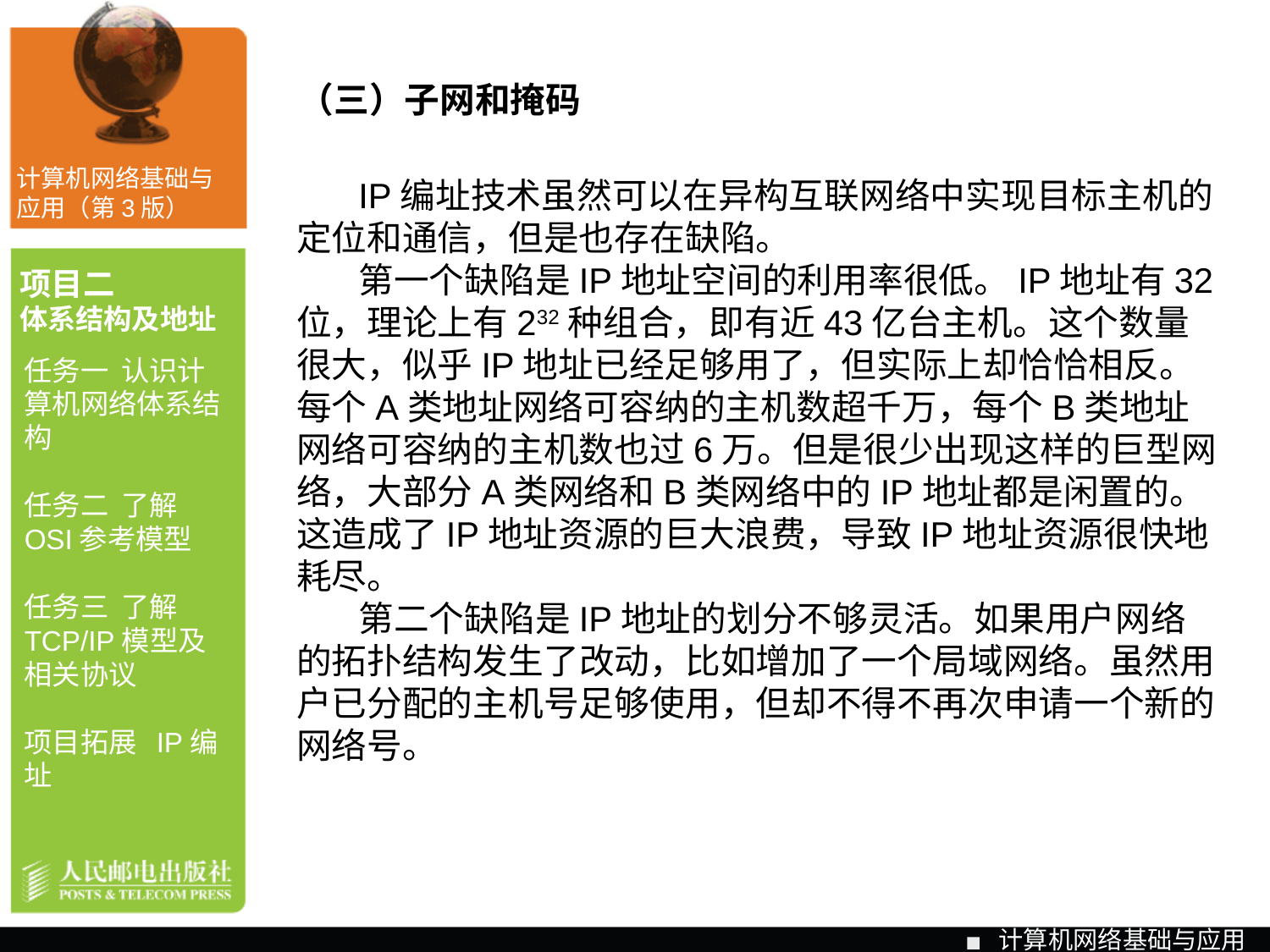

（三）子网和掩码
计算机网络基础与应用（第3版）
IP编址技术虽然可以在异构互联网络中实现目标主机的定位和通信，但是也存在缺陷。
第一个缺陷是IP地址空间的利用率很低。IP地址有32位，理论上有232种组合，即有近43亿台主机。这个数量很大，似乎IP地址已经足够用了，但实际上却恰恰相反。每个A类地址网络可容纳的主机数超千万，每个B类地址网络可容纳的主机数也过6万。但是很少出现这样的巨型网络，大部分A类网络和B类网络中的IP地址都是闲置的。这造成了IP地址资源的巨大浪费，导致IP地址资源很快地耗尽。
第二个缺陷是IP地址的划分不够灵活。如果用户网络的拓扑结构发生了改动，比如增加了一个局域网络。虽然用户已分配的主机号足够使用，但却不得不再次申请一个新的网络号。
项目二
体系结构及地址
任务一  认识计算机网络体系结构

任务二  了解OSI参考模型

任务三  了解TCP/IP模型及相关协议

项目拓展  IP编址

计算机网络基础与应用